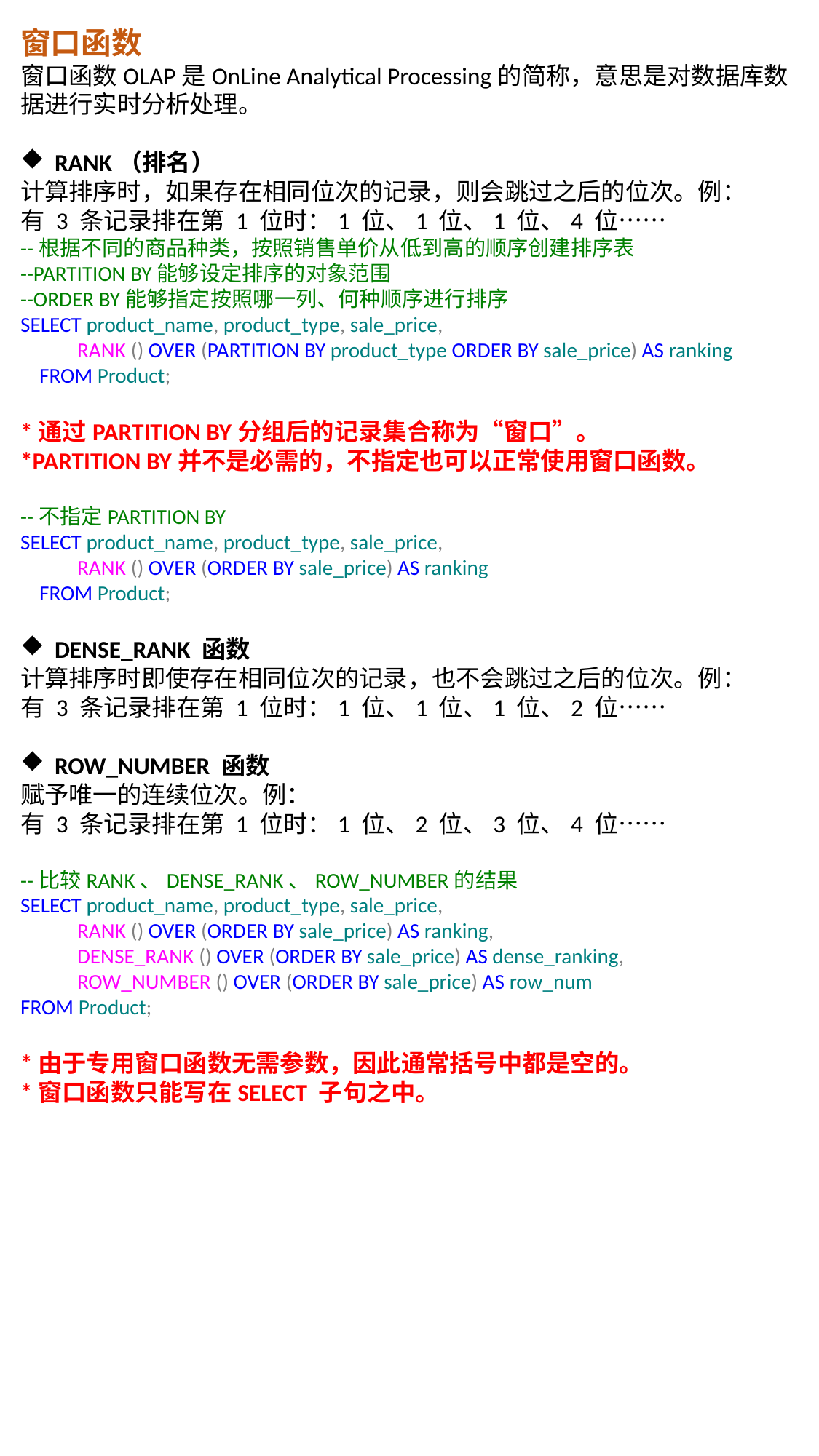

窗口函数
窗口函数OLAP是OnLine Analytical Processing的简称，意思是对数据库数据进行实时分析处理。

RANK（排名）
计算排序时，如果存在相同位次的记录，则会跳过之后的位次。例：
有 3 条记录排在第 1 位时：1 位、1 位、1 位、4 位……
--根据不同的商品种类，按照销售单价从低到高的顺序创建排序表
--PARTITION BY能够设定排序的对象范围
--ORDER BY能够指定按照哪一列、何种顺序进行排序
SELECT product_name, product_type, sale_price,
            RANK () OVER (PARTITION BY product_type ORDER BY sale_price) AS ranking
    FROM Product;

*通过PARTITION BY分组后的记录集合称为“窗口”。
*PARTITION BY并不是必需的，不指定也可以正常使用窗口函数。

--不指定PARTITION BY
SELECT product_name, product_type, sale_price,
            RANK () OVER (ORDER BY sale_price) AS ranking
    FROM Product;

DENSE_RANK 函数
计算排序时即使存在相同位次的记录，也不会跳过之后的位次。例：
有 3 条记录排在第 1 位时：1 位、1 位、1 位、2 位……

ROW_NUMBER 函数
赋予唯一的连续位次。例：
有 3 条记录排在第 1 位时：1 位、2 位、3 位、4 位……

--比较RANK、DENSE_RANK、ROW_NUMBER的结果
SELECT product_name, product_type, sale_price,
            RANK () OVER (ORDER BY sale_price) AS ranking,
            DENSE_RANK () OVER (ORDER BY sale_price) AS dense_ranking,
            ROW_NUMBER () OVER (ORDER BY sale_price) AS row_num
FROM Product;

*由于专用窗口函数无需参数，因此通常括号中都是空的。
*窗口函数只能写在SELECT 子句之中。